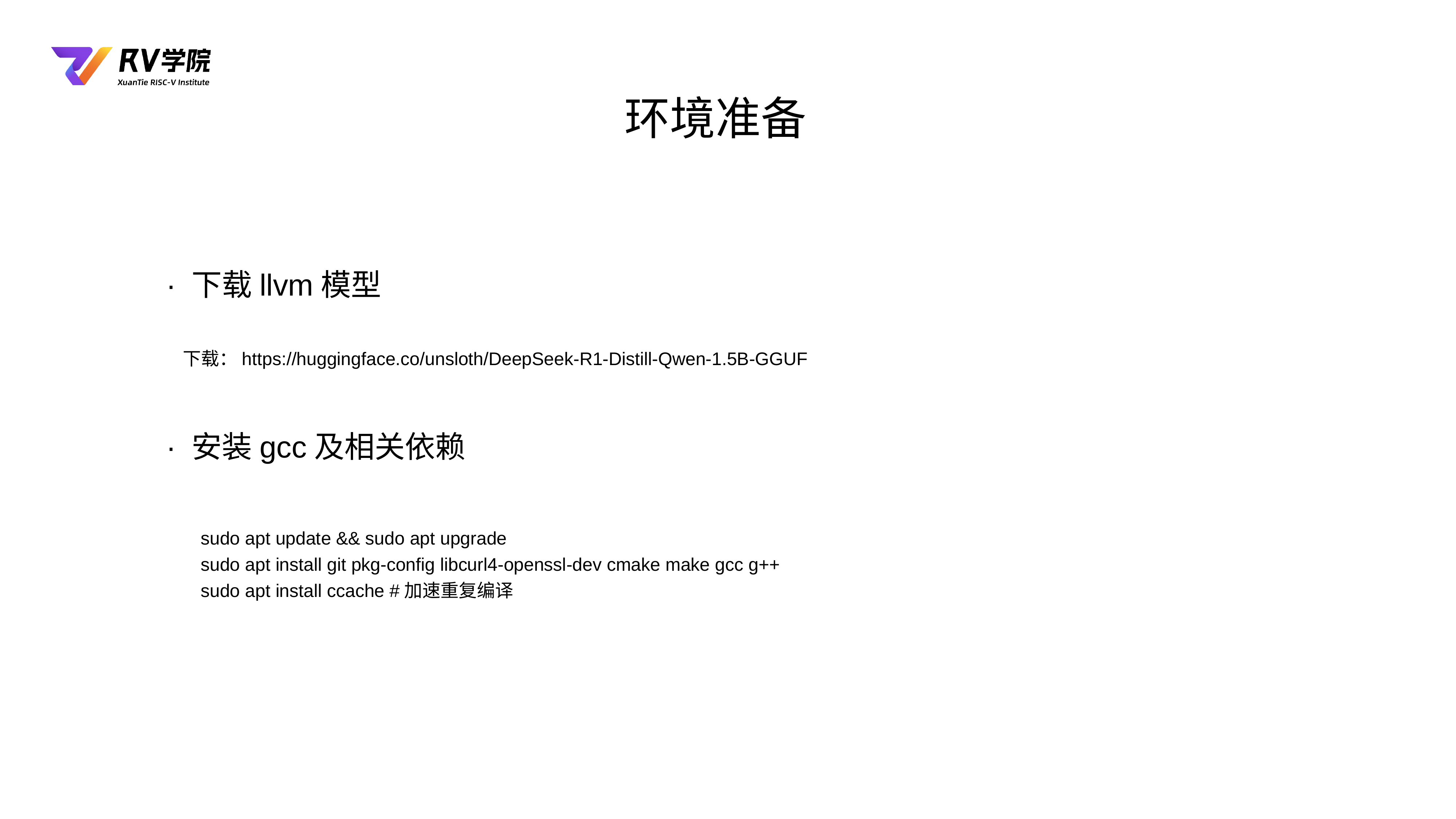

环境准备

· 下载llvm模型
下载：https://huggingface.co/unsloth/DeepSeek-R1-Distill-Qwen-1.5B-GGUF
· 安装gcc及相关依赖
sudo apt update && sudo apt upgrade
sudo apt install git pkg-config libcurl4-openssl-dev cmake make gcc g++
sudo apt install ccache #加速重复编译